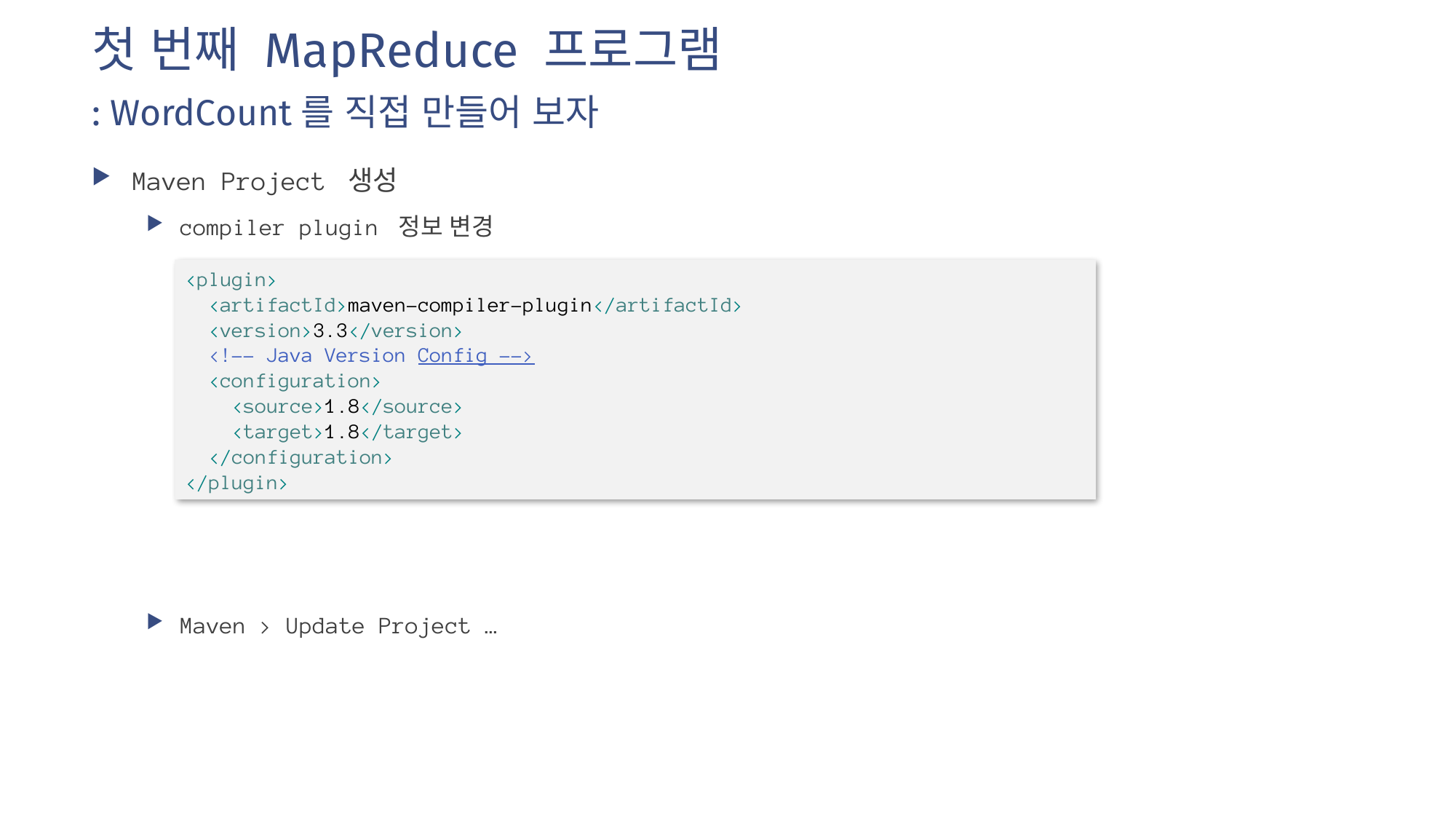

# 첫 번째 MapReduce 프로그램 : WordCount를 직접 만들어 보자
Maven Project 생성
compiler plugin 정보 변경

Maven > Update Project …
<plugin>
  <artifactId>maven-compiler-plugin</artifactId>
  <version>3.3</version>
  <!-- Java Version Config -->
  <configuration>
    <source>1.8</source>
    <target>1.8</target>
  </configuration>
</plugin>